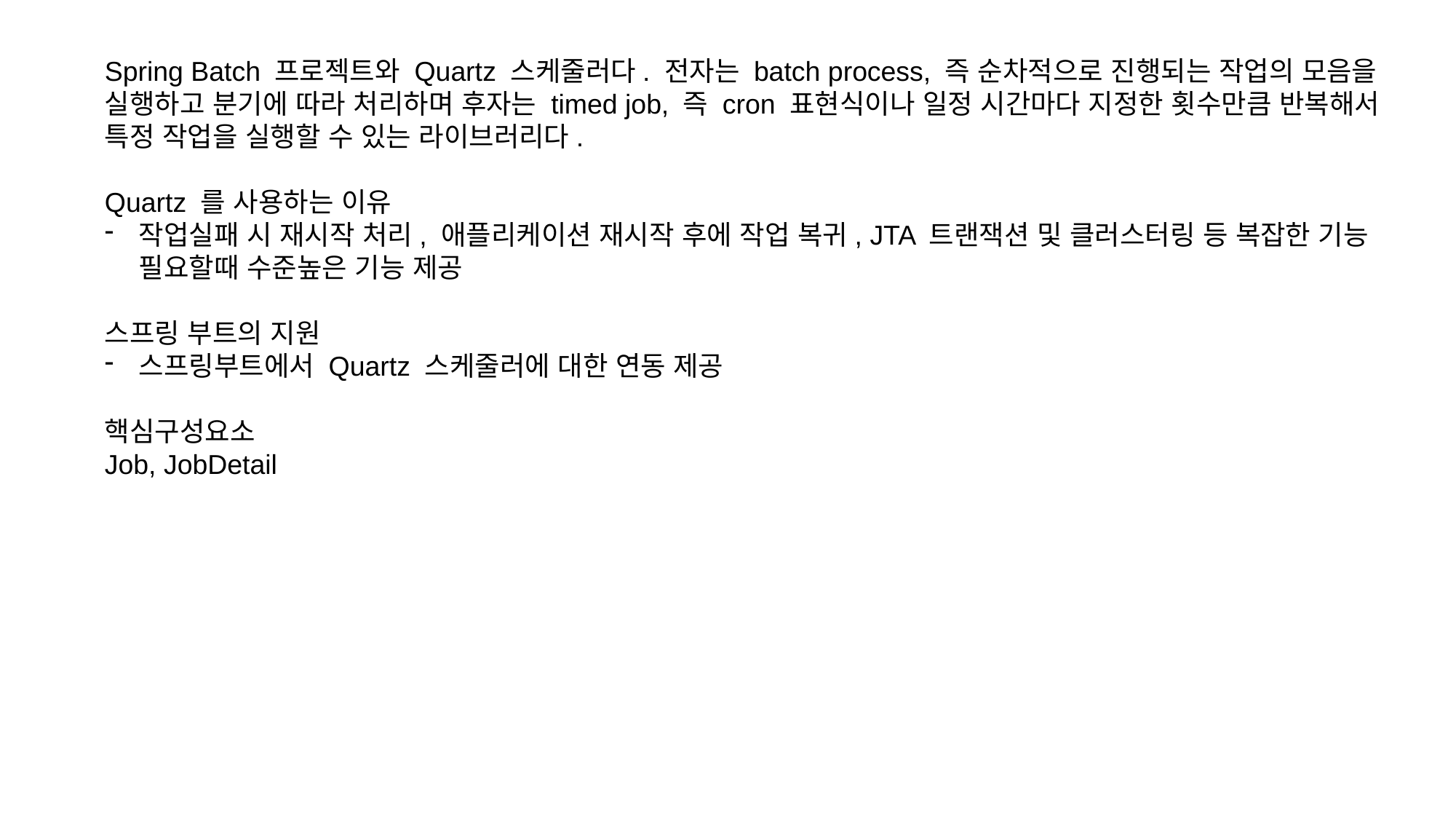

Spring Batch 프로젝트와 Quartz 스케줄러다. 전자는 batch process, 즉 순차적으로 진행되는 작업의 모음을 실행하고 분기에 따라 처리하며 후자는 timed job, 즉 cron 표현식이나 일정 시간마다 지정한 횟수만큼 반복해서 특정 작업을 실행할 수 있는 라이브러리다.

Quartz 를 사용하는 이유
작업실패 시 재시작 처리, 애플리케이션 재시작 후에 작업 복귀, JTA 트랜잭션 및 클러스터링 등 복잡한 기능 필요할때 수준높은 기능 제공

스프링 부트의 지원
스프링부트에서 Quartz 스케줄러에 대한 연동 제공

핵심구성요소
Job, JobDetail